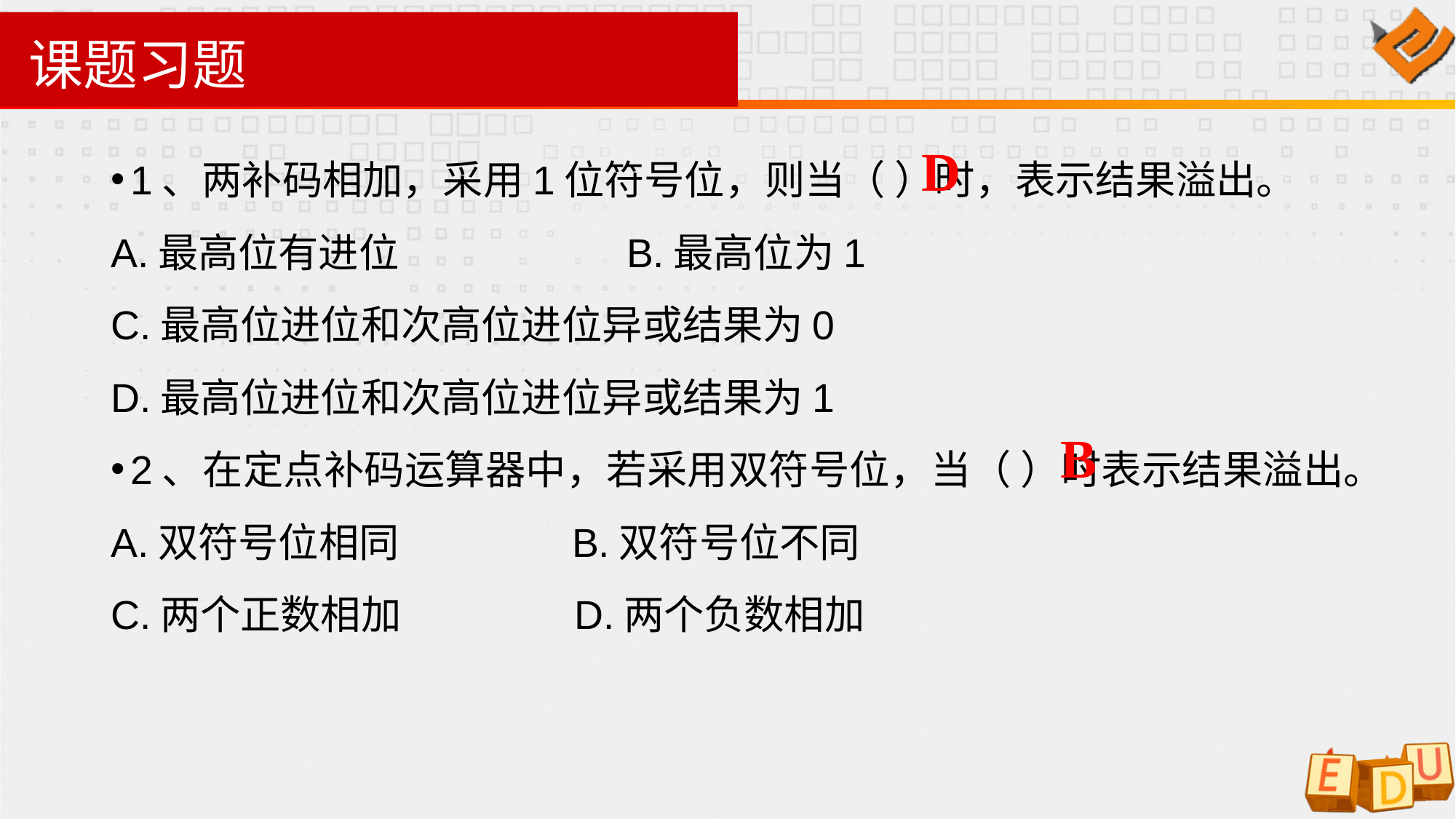

# 课题习题
1、两补码相加，采用1位符号位，则当（ ）时，表示结果溢出。
A.最高位有进位                        B.最高位为1
C.最高位进位和次高位进位异或结果为0
D.最高位进位和次高位进位异或结果为1
2、在定点补码运算器中，若采用双符号位，当（ ）时表示结果溢出。
A.双符号位相同                  B.双符号位不同
C.两个正数相加                  D.两个负数相加

D
B